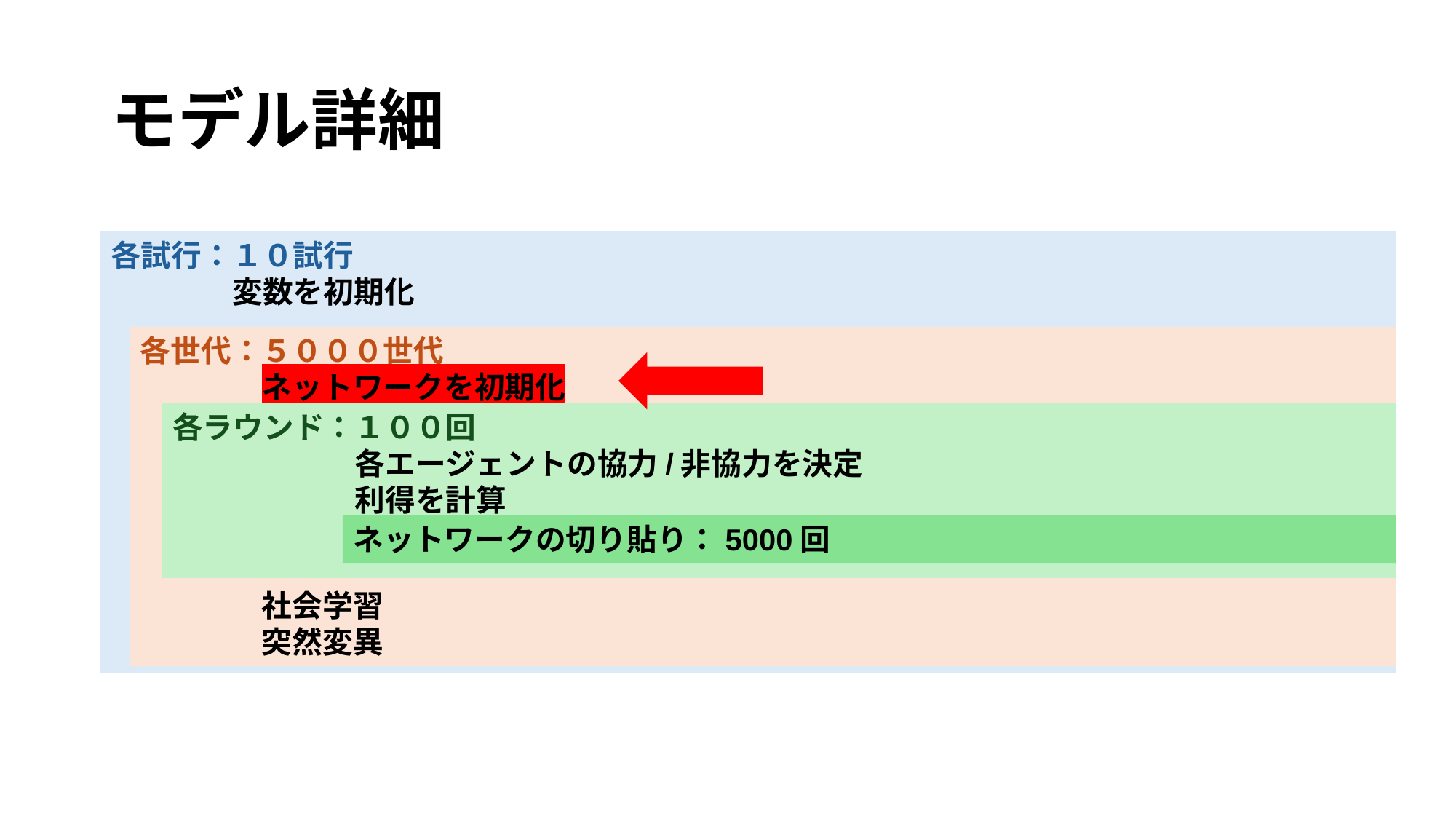

# モデル詳細
各試行：１０試行
　　　　変数を初期化

各世代：５０００世代
　　　　ネットワークを初期化

　　　　社会学習
　　　　突然変異

各ラウンド：１００回
　　　　　　各エージェントの協力/非協力を決定
　　　　　　利得を計算
ネットワークの切り貼り：5000回